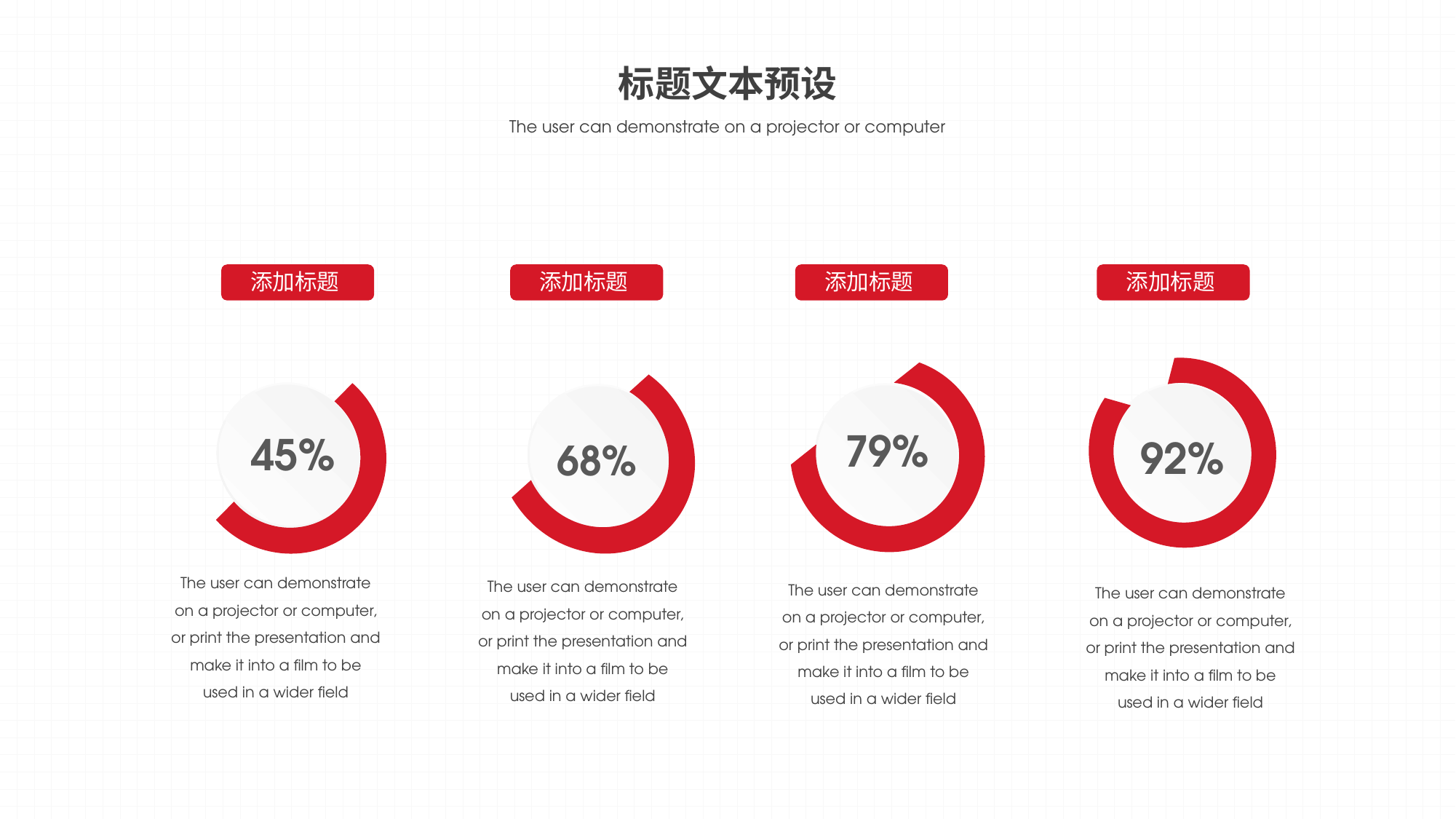

标题文本预设
The user can demonstrate on a projector or computer
添加标题

添加标题

添加标题

添加标题

92%

45%

79%

68%

The user can demonstrate on a projector or computer, or print the presentation and make it into a film to be used in a wider field
The user can demonstrate on a projector or computer, or print the presentation and make it into a film to be used in a wider field
The user can demonstrate on a projector or computer, or print the presentation and make it into a film to be used in a wider field
The user can demonstrate on a projector or computer, or print the presentation and make it into a film to be used in a wider field